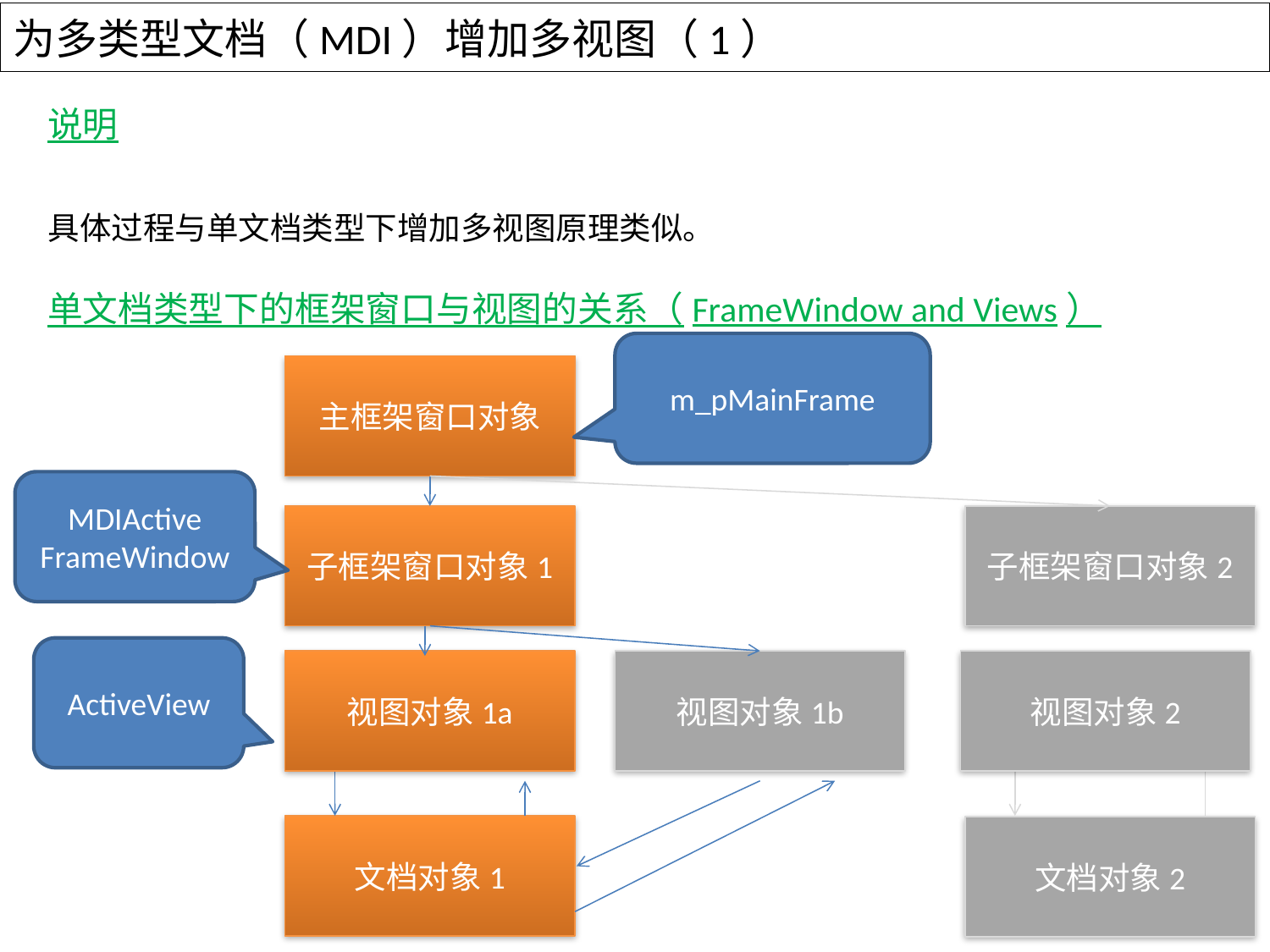

# 为多类型文档（MDI）增加多视图（1）
说明

具体过程与单文档类型下增加多视图原理类似。
单文档类型下的框架窗口与视图的关系（FrameWindow and Views）
m_pMainFrame
主框架窗口对象
MDIActive
FrameWindow
子框架窗口对象1
子框架窗口对象2
ActiveView
视图对象1a
视图对象1b
视图对象2
文档对象1
文档对象2